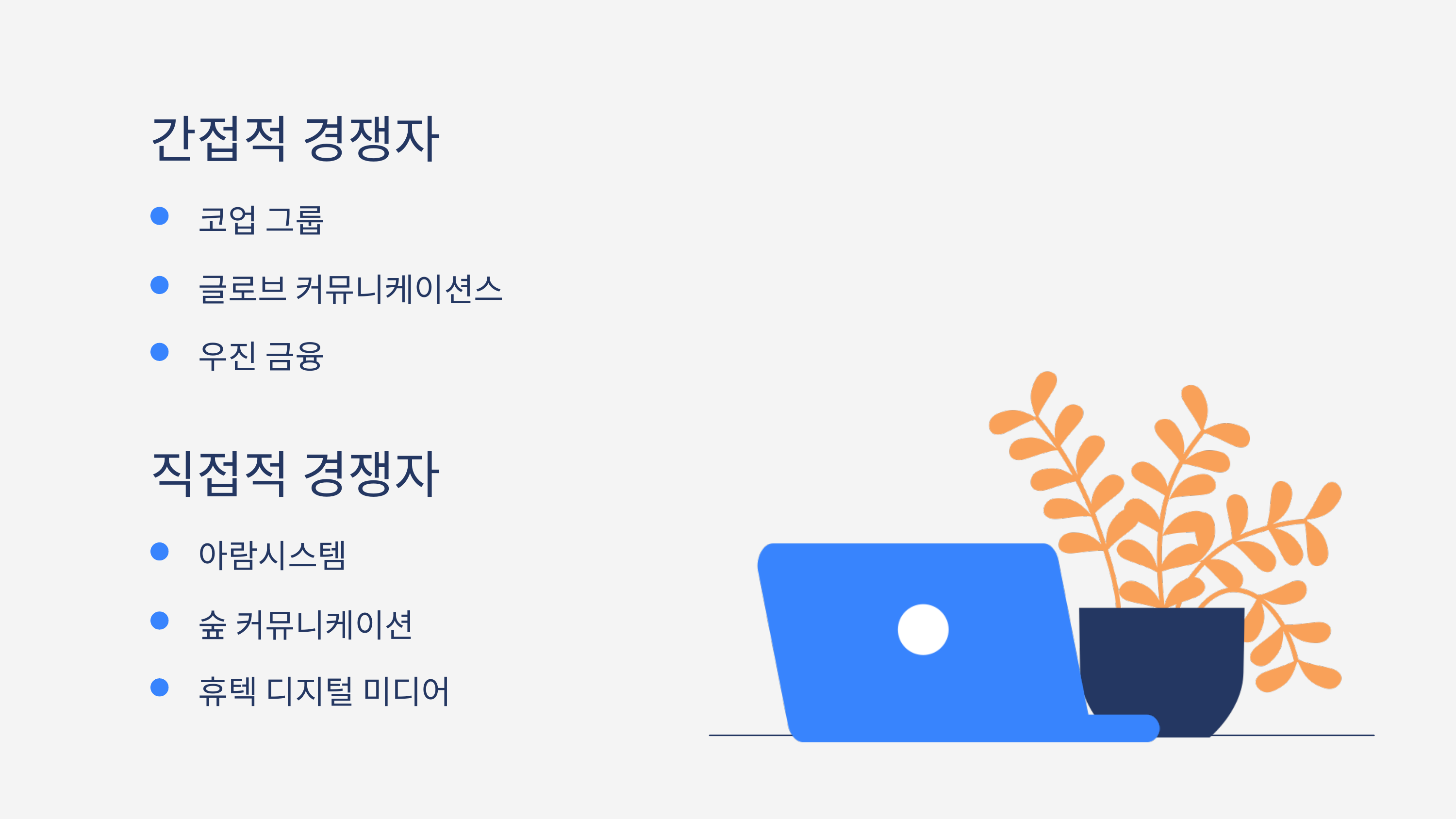

간접적 경쟁자
코업 그룹

글로브 커뮤니케이션스

우진 금융

직접적 경쟁자
아람시스템

숲 커뮤니케이션

휴텍 디지털 미디어